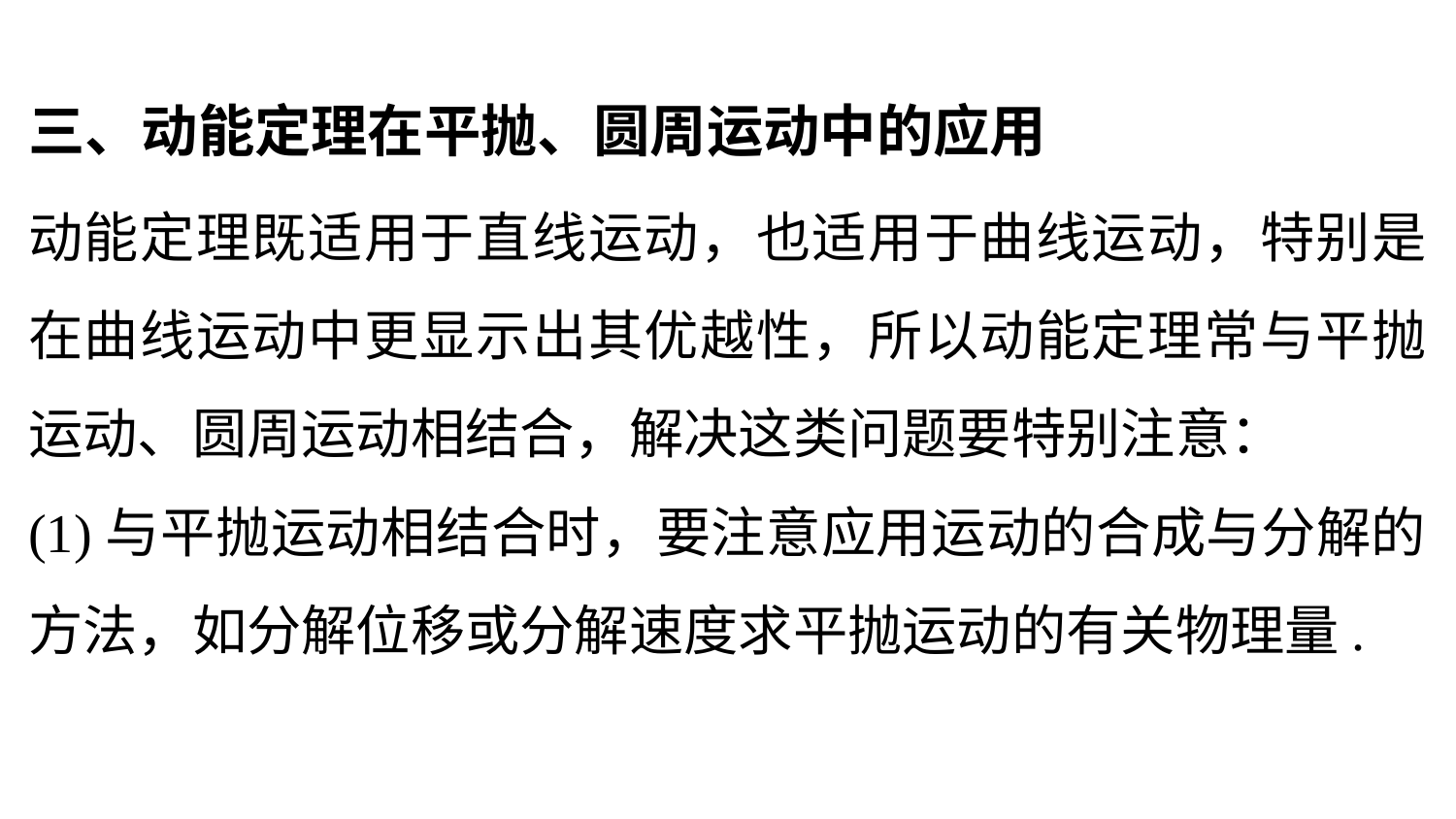

三、动能定理在平抛、圆周运动中的应用
动能定理既适用于直线运动，也适用于曲线运动，特别是在曲线运动中更显示出其优越性，所以动能定理常与平抛运动、圆周运动相结合，解决这类问题要特别注意：
(1)与平抛运动相结合时，要注意应用运动的合成与分解的方法，如分解位移或分解速度求平抛运动的有关物理量.